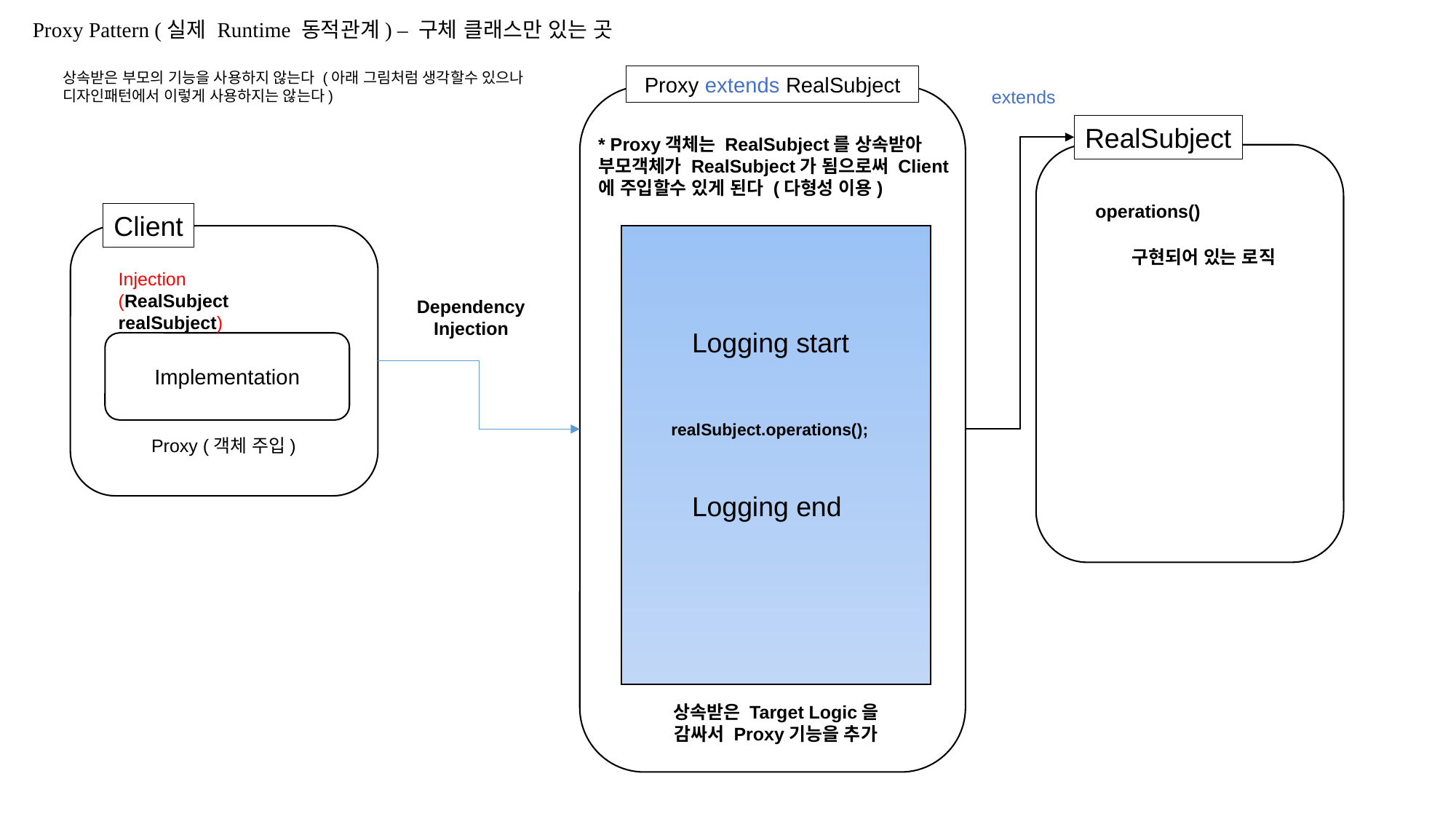

Proxy Pattern (실제 Runtime 동적관계) – 구체 클래스만 있는 곳
상속받은 부모의 기능을 사용하지 않는다 (아래 그림처럼 생각할수 있으나 디자인패턴에서 이렇게 사용하지는 않는다)
Proxy extends RealSubject
extends

RealSubject
* Proxy객체는 RealSubject를 상속받아 부모객체가 RealSubject가 됨으로써 Client에 주입할수 있게 된다 (다형성 이용)

operations()
Client

구현되어 있는 로직
Injection
(RealSubject realSubject)
Dependency Injection
Logging start
Implementation
realSubject.operations();
Proxy (객체 주입)
Logging end
상속받은 Target Logic을 감싸서 Proxy기능을 추가